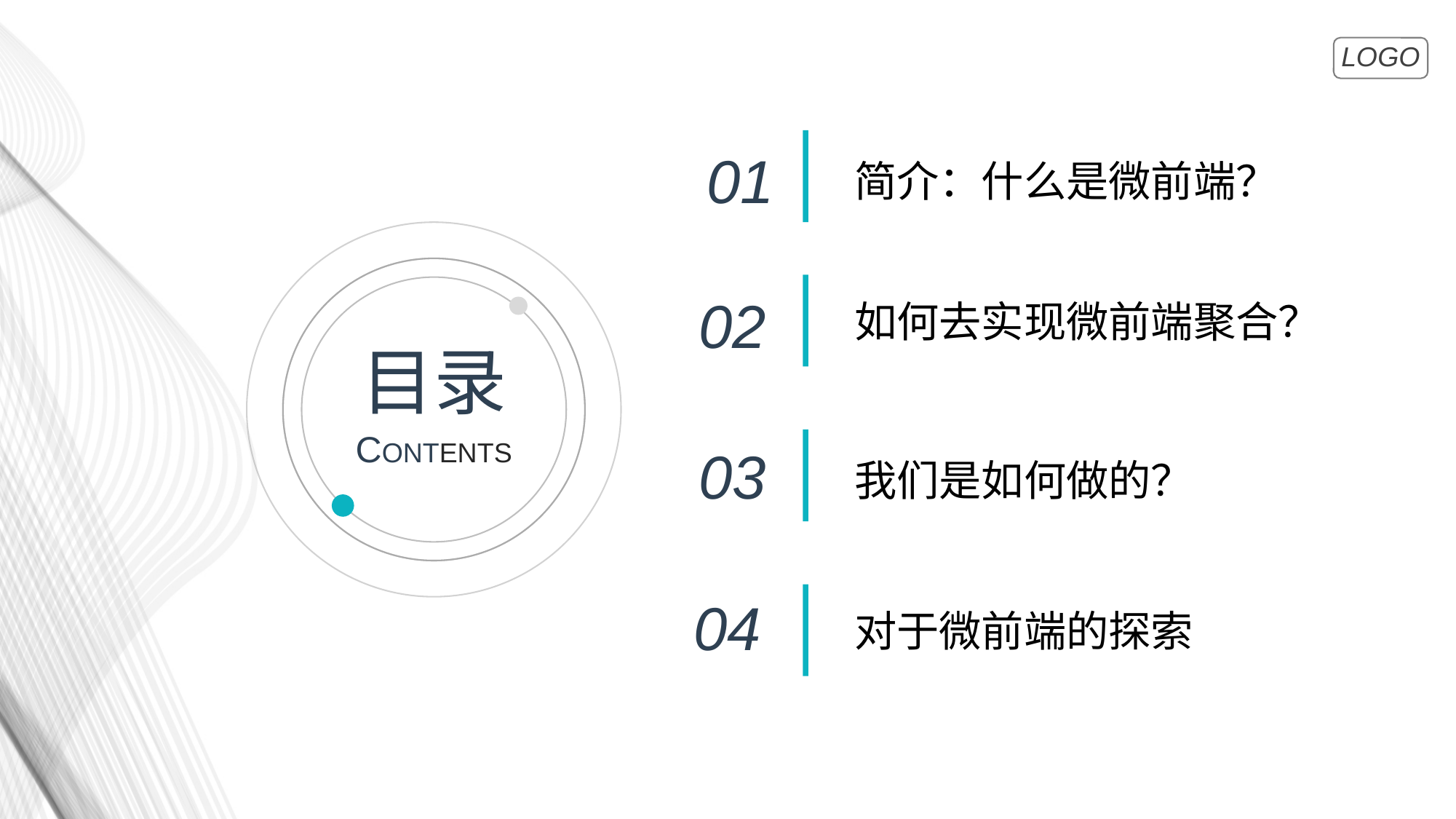

01
简介：什么是微前端？

02
如何去实现微前端聚合？

目录
CONTENTS

03
我们是如何做的？

04
对于微前端的探索